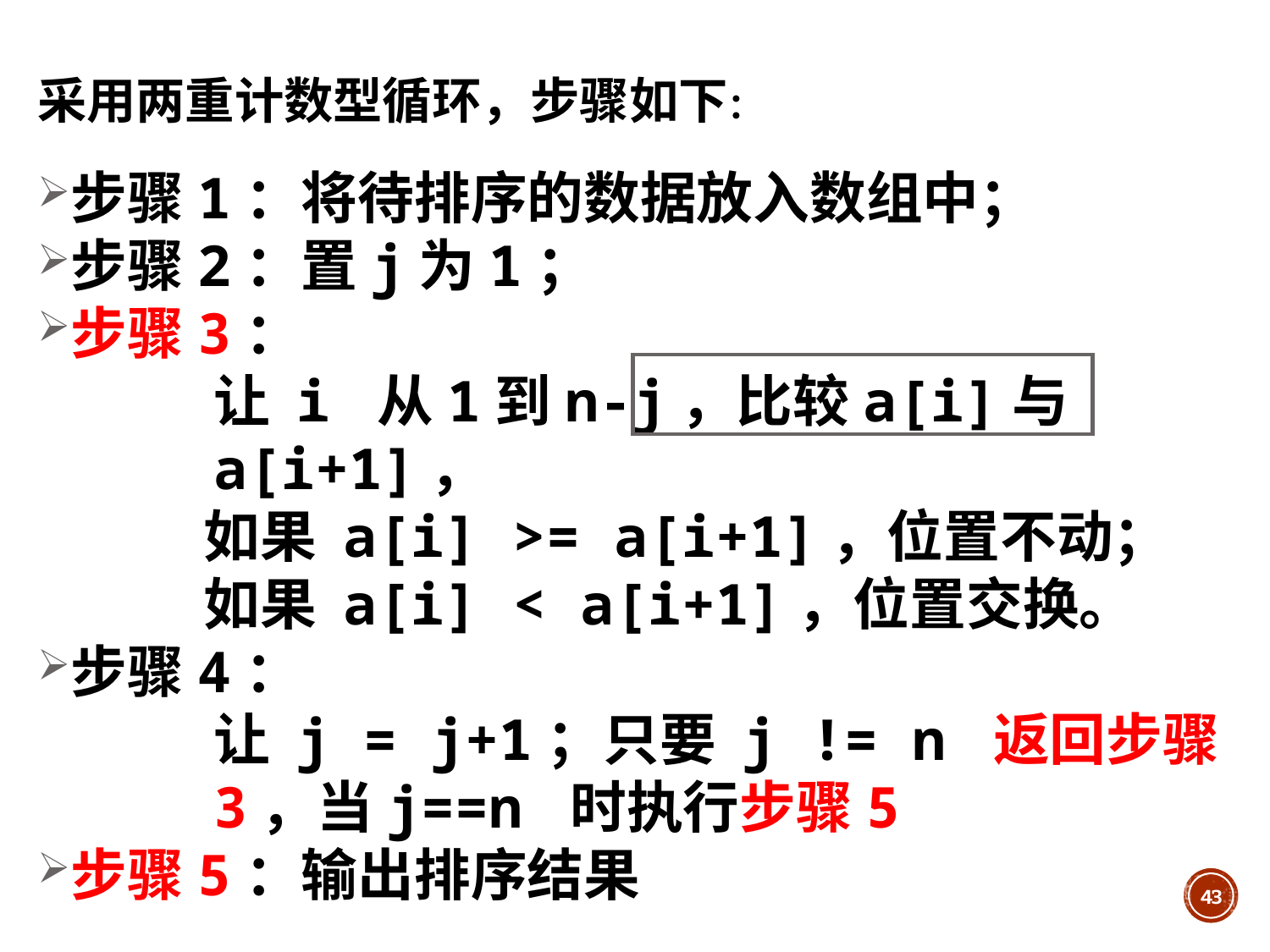

采用两重计数型循环，步骤如下：

步骤1：将待排序的数据放入数组中；
步骤2：置j为1；
步骤3：
	让 i 从1到n-j，比较a[i]与a[i+1]，
	  如果 a[i] >= a[i+1]，位置不动；
	  如果 a[i] < a[i+1]，位置交换。
步骤4：
	让 j = j+1；只要 j != n 返回步骤3，当j==n 时执行步骤5
步骤5：输出排序结果

43